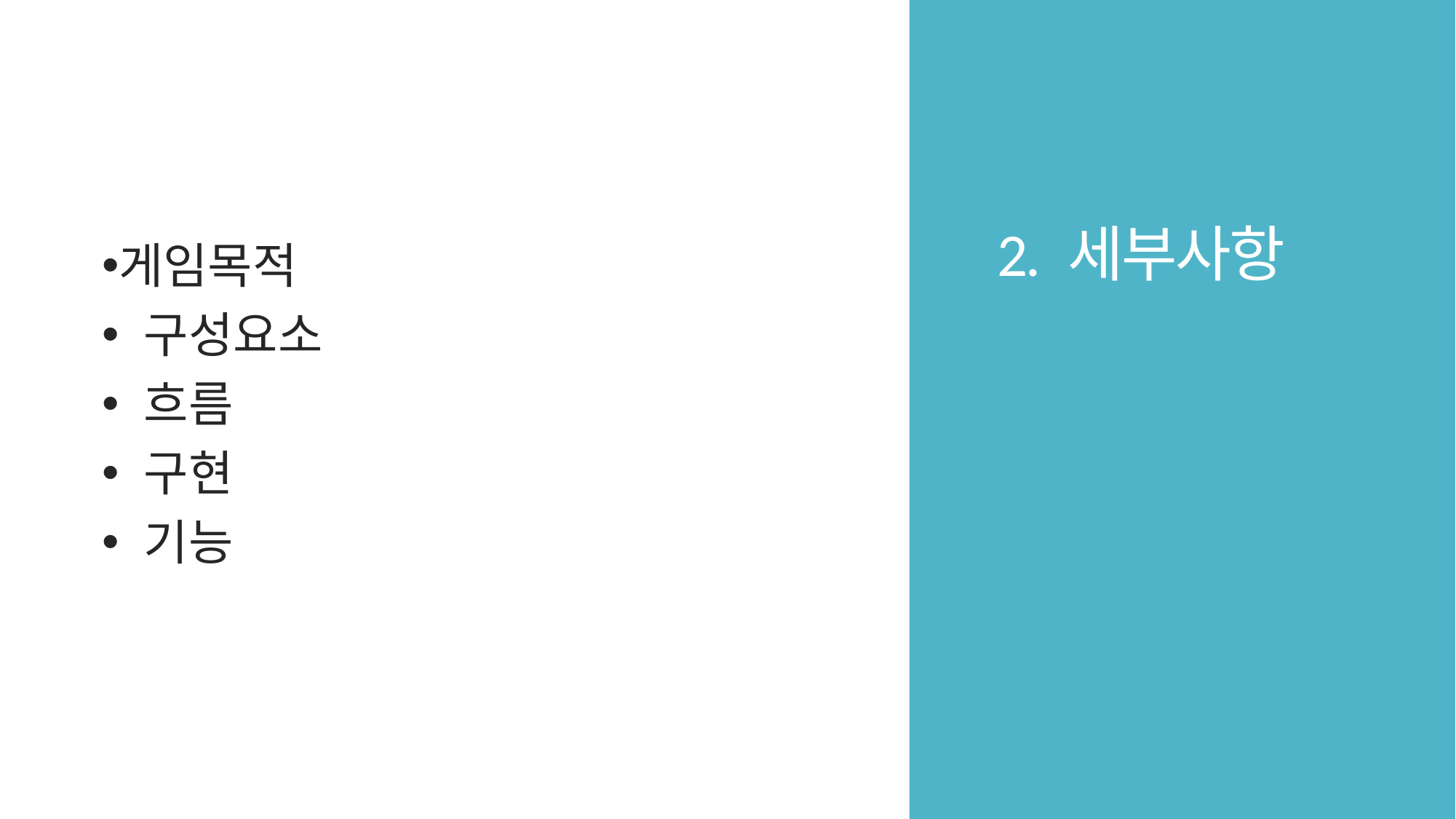

# 2. 세부사항

게임목적
 구성요소
 흐름
 구현
 기능